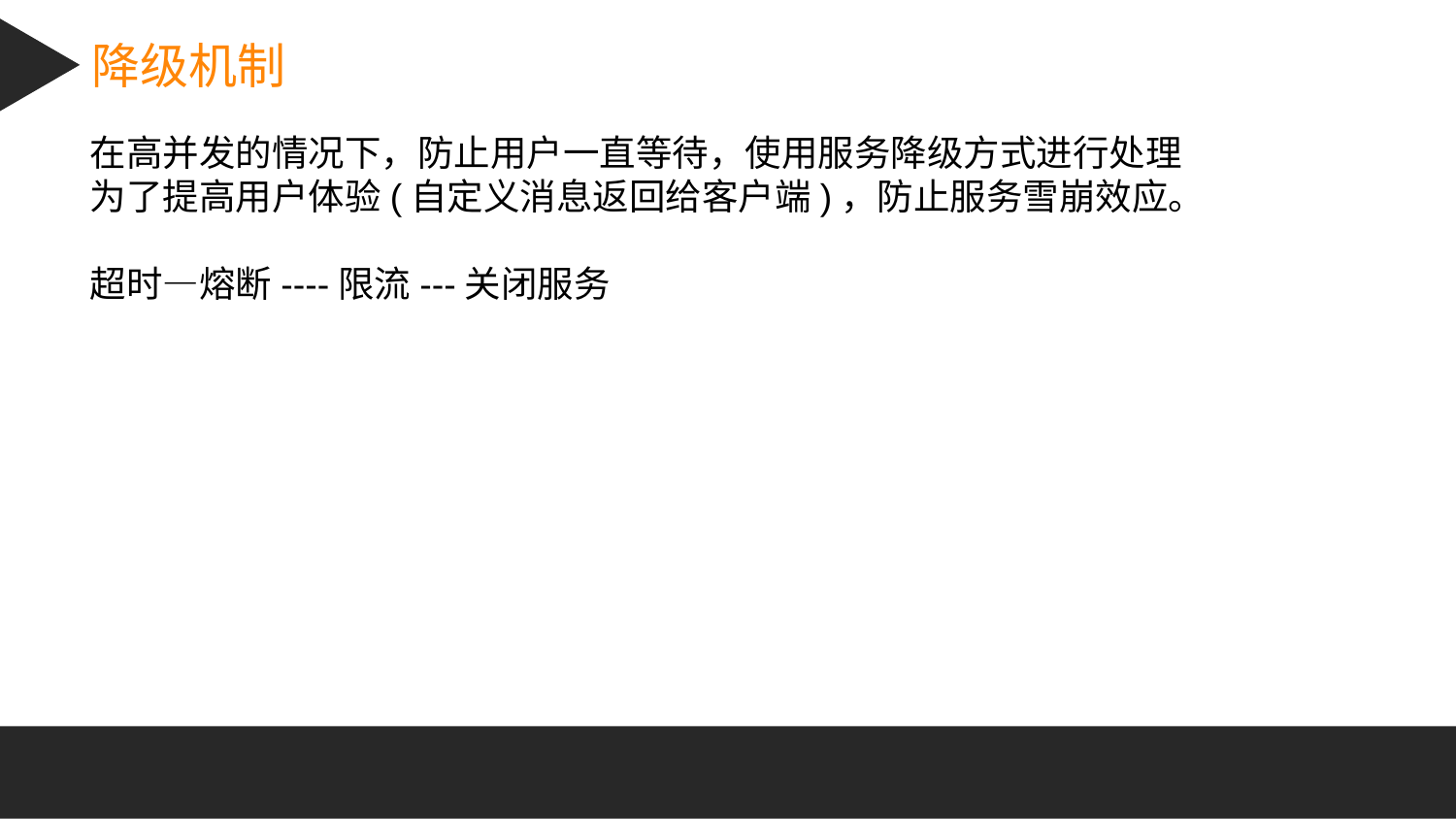

降级机制
在高并发的情况下，防止用户一直等待，使用服务降级方式进行处理
为了提高用户体验(自定义消息返回给客户端)，防止服务雪崩效应。

超时—熔断----限流---关闭服务